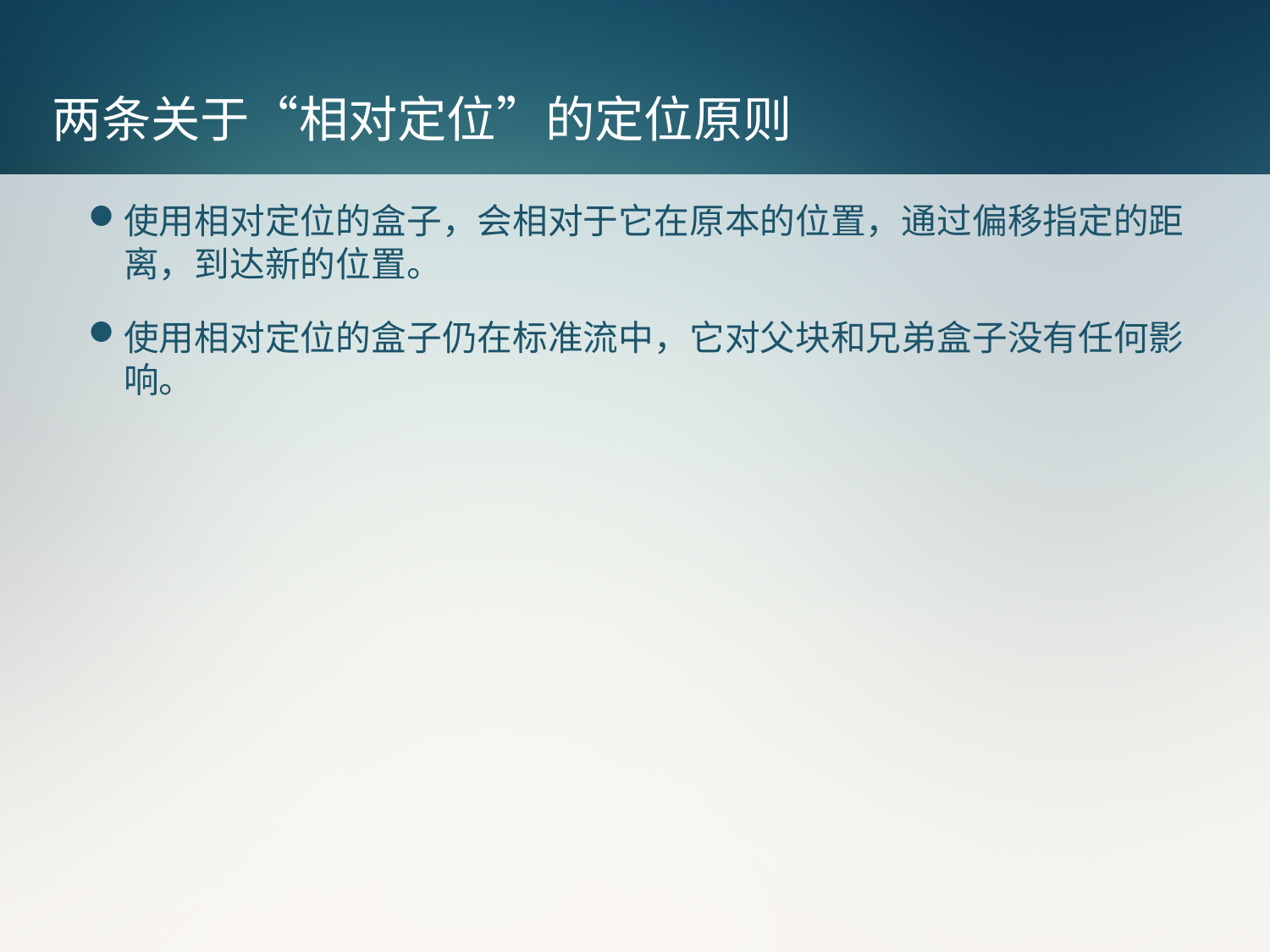

# 两条关于“相对定位”的定位原则
使用相对定位的盒子，会相对于它在原本的位置，通过偏移指定的距离，到达新的位置。
使用相对定位的盒子仍在标准流中，它对父块和兄弟盒子没有任何影响。